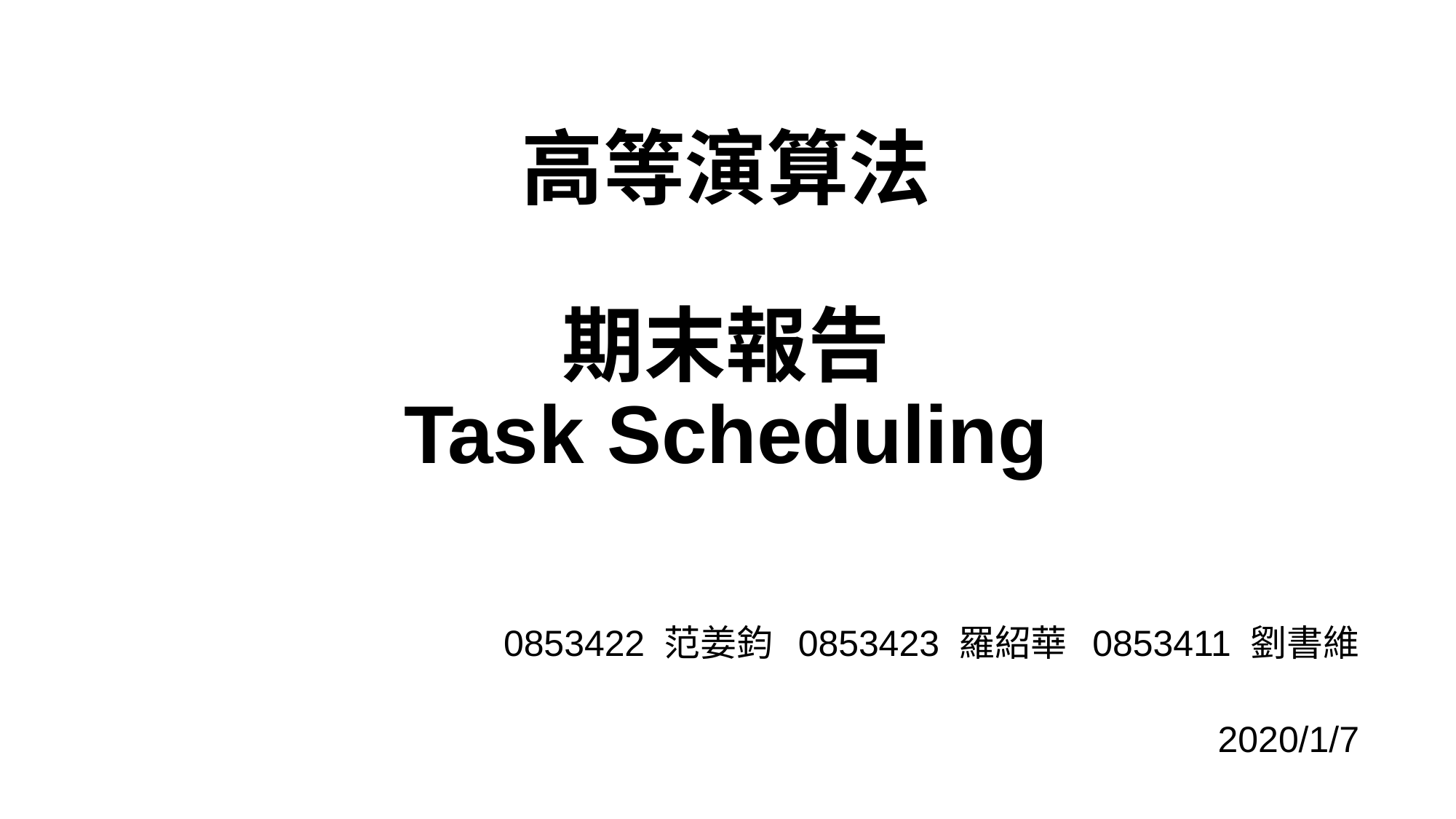

# 高等演算法 期末報告 Task Scheduling
0853422 范姜鈞  0853423 羅紹華  0853411 劉書維
2020/1/7